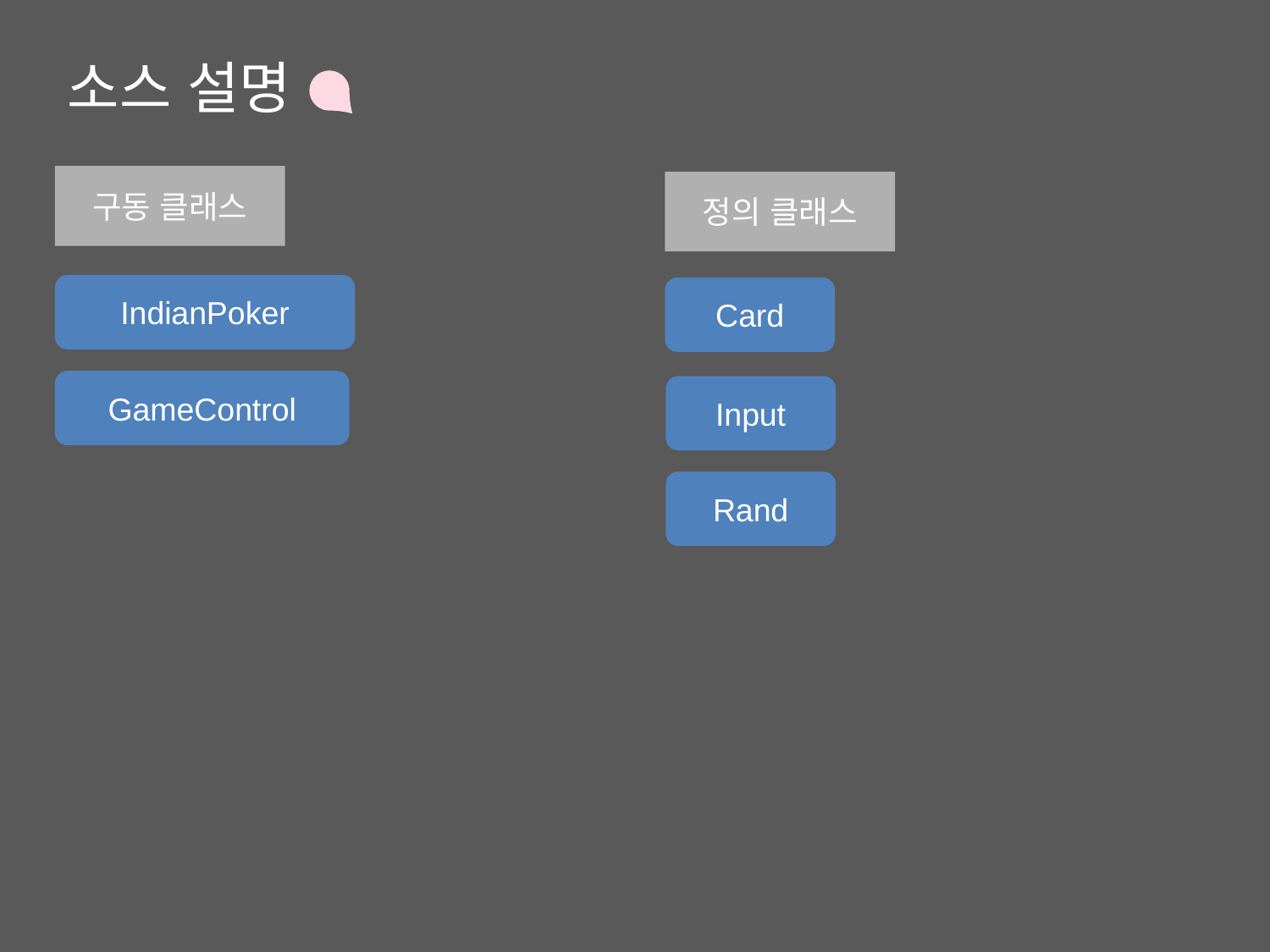

소스 설명

구동 클래스
정의 클래스
IndianPoker
Card
GameControl
Input
Rand